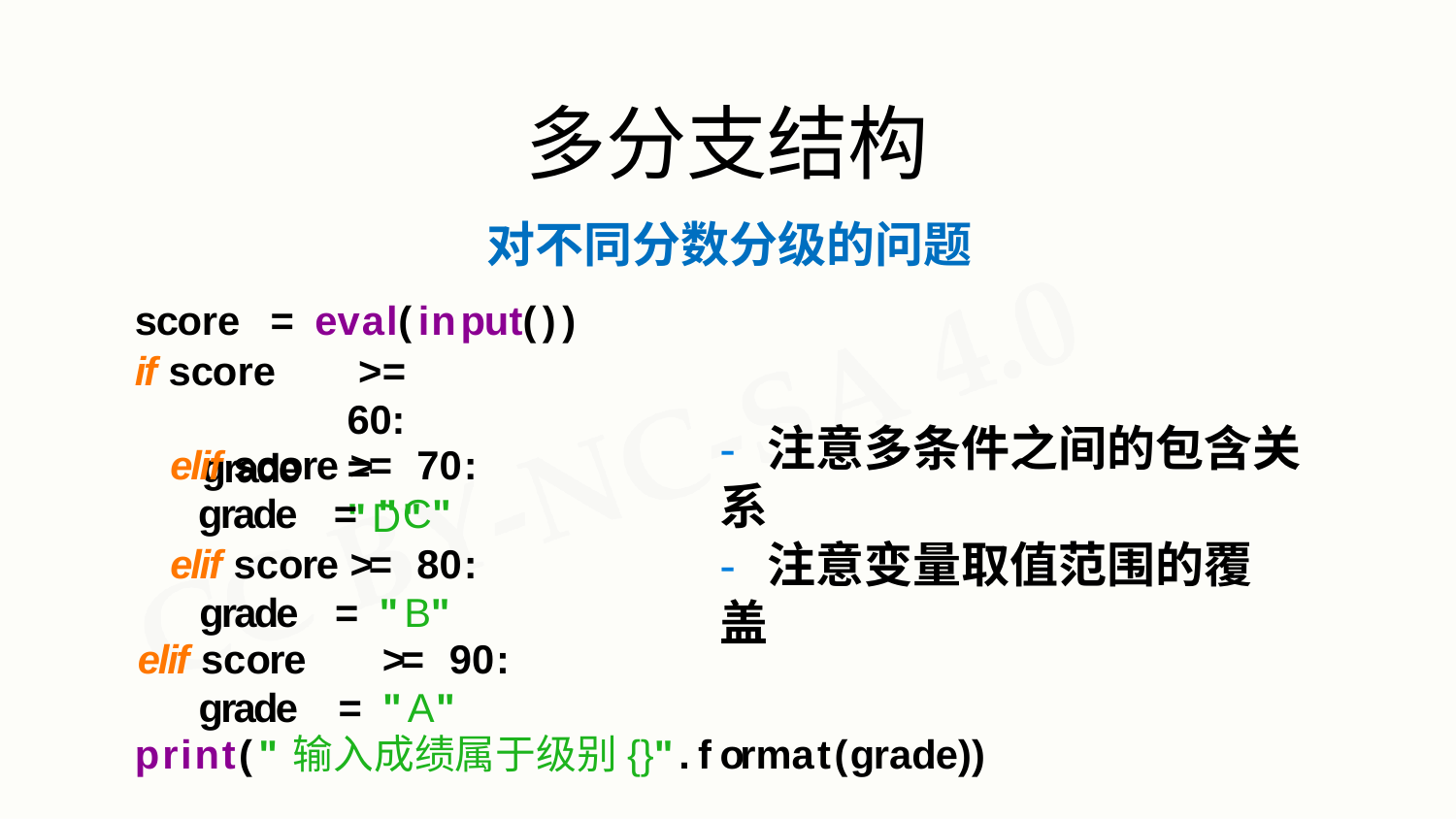

# 多分支结构
对不同分数分级的问题
score	=	eval(input())
if score	 >=	60: grade	=	"D"

- 注意多条件之间的包含关系
elif score	>=	70: grade	=	"C"
elif score	>=	80: grade	=	"B"
elif score	>=	90:
grade	=	"A"

- 注意变量取值范围的覆盖
print("输入成绩属于级别{}".format(grade))